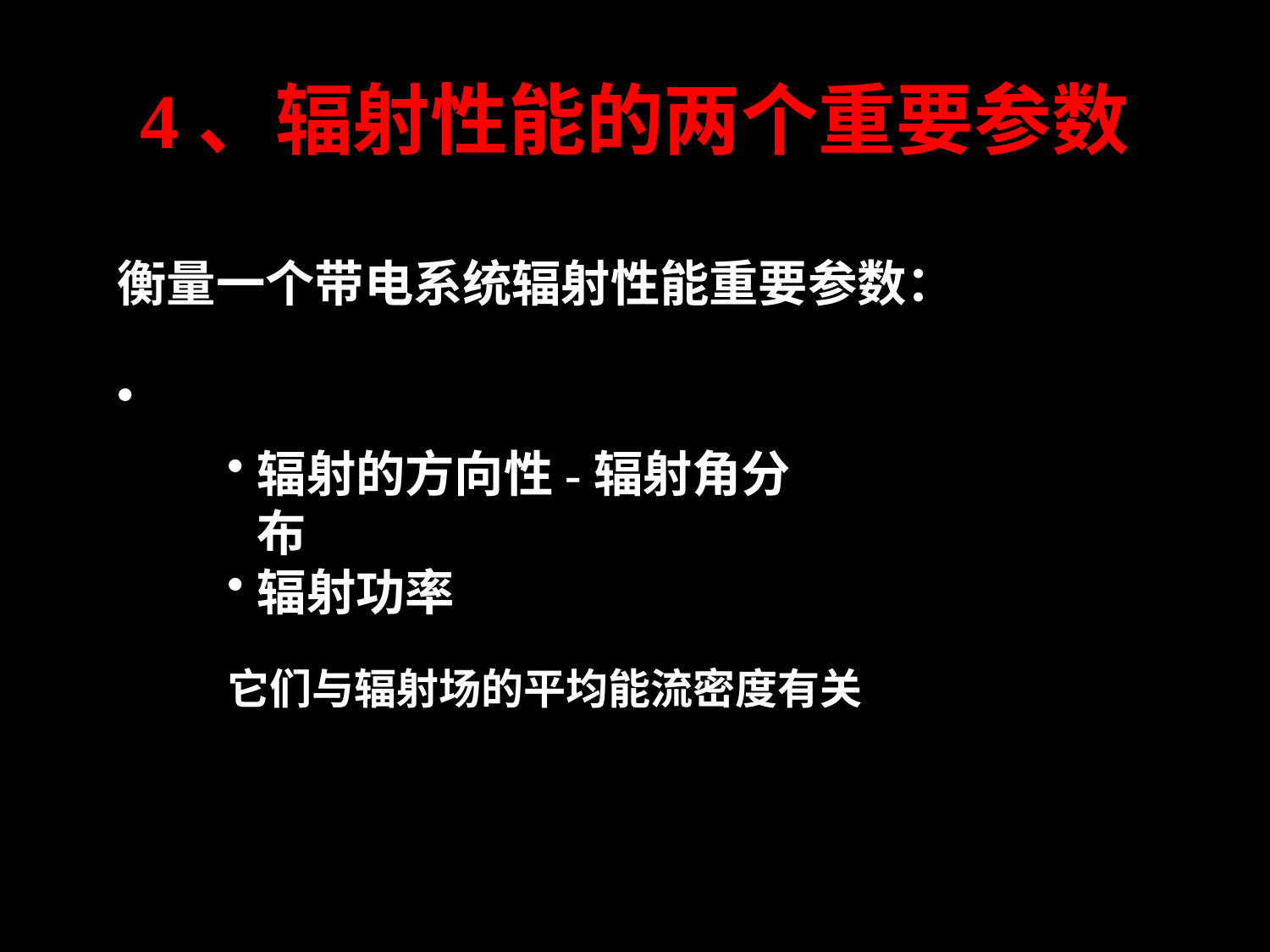

# 4、辐射性能的两个重要参数
衡量一个带电系统辐射性能重要参数：

辐射的方向性-辐射角分布
辐射功率

它们与辐射场的平均能流密度有关